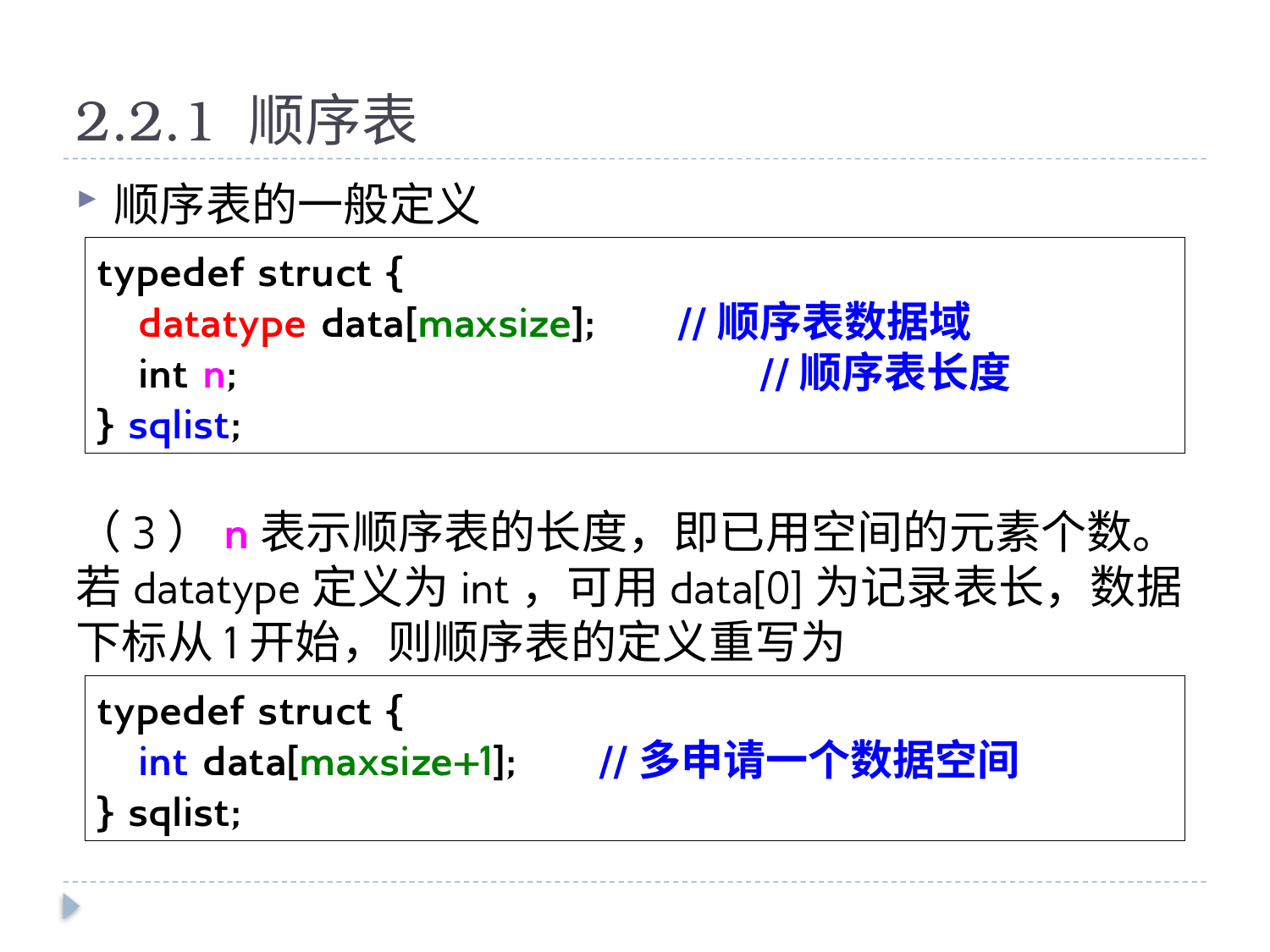

# 2.2.1 顺序表
顺序表的一般定义

（3）n表示顺序表的长度，即已用空间的元素个数。若datatype定义为int，可用data[0]为记录表长，数据下标从1开始，则顺序表的定义重写为

typedef struct {
   datatype data[maxsize];      //顺序表数据域
   int n;				  //顺序表长度
} sqlist;
typedef struct {
   int data[maxsize+1];      //多申请一个数据空间
} sqlist;